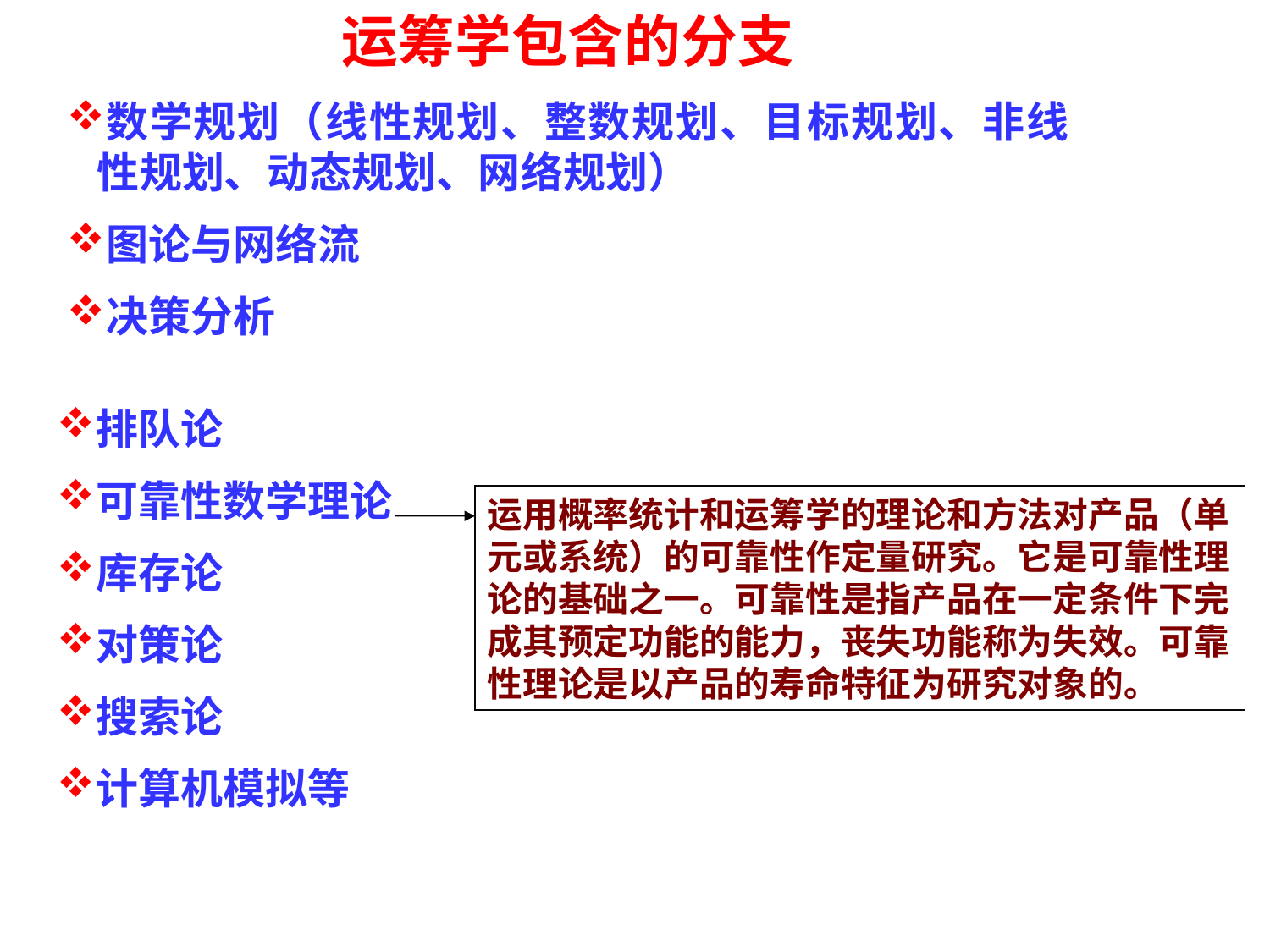

运筹学包含的分支
数学规划（线性规划、整数规划、目标规划、非线性规划、动态规划、网络规划）
图论与网络流
决策分析
排队论
可靠性数学理论
库存论
对策论
搜索论
计算机模拟等
运用概率统计和运筹学的理论和方法对产品（单元或系统）的可靠性作定量研究。它是可靠性理论的基础之一。可靠性是指产品在一定条件下完成其预定功能的能力，丧失功能称为失效。可靠性理论是以产品的寿命特征为研究对象的。